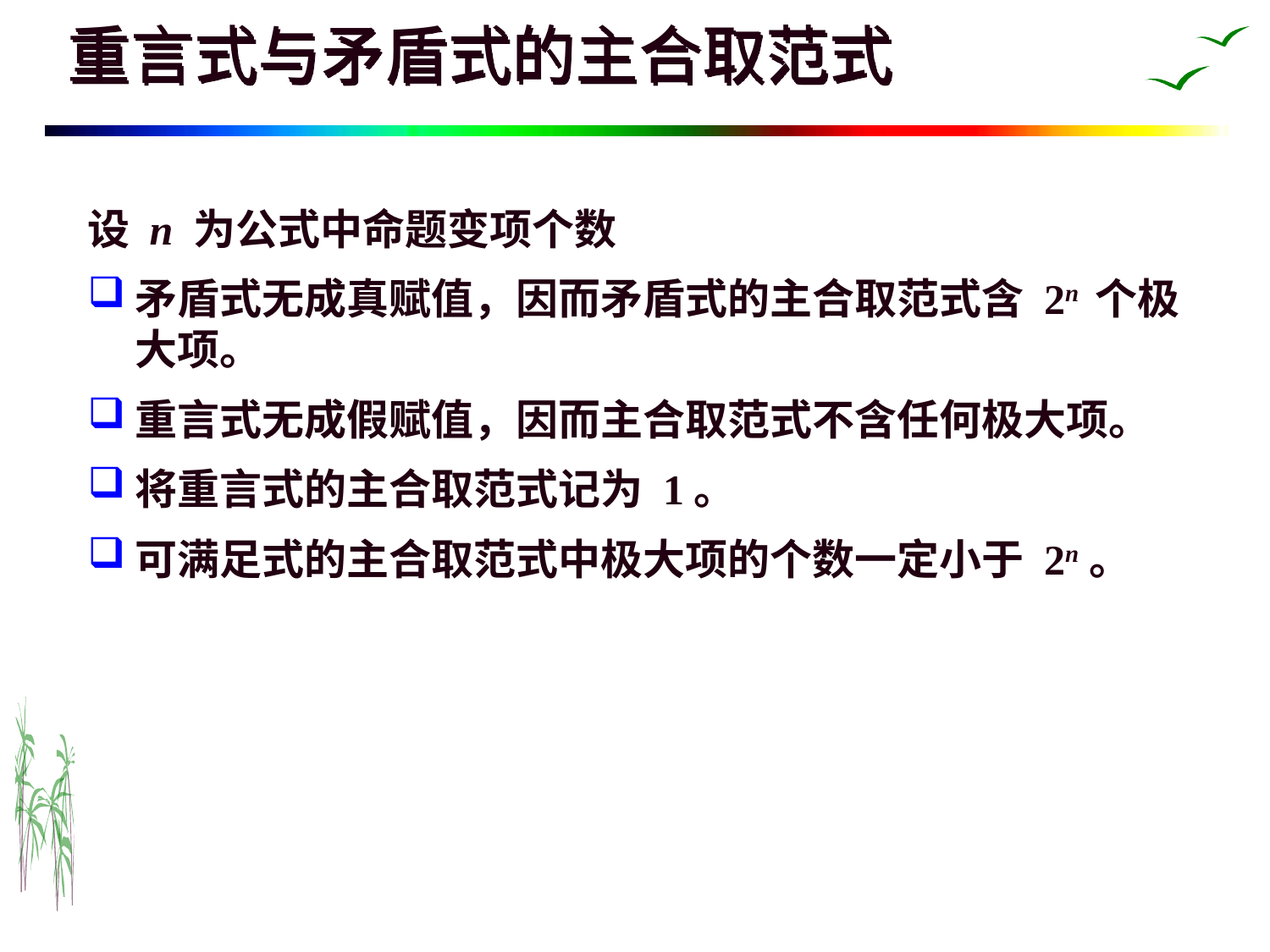

# 重言式与矛盾式的主合取范式
设 n 为公式中命题变项个数
矛盾式无成真赋值，因而矛盾式的主合取范式含 2n 个极大项。
重言式无成假赋值，因而主合取范式不含任何极大项。
将重言式的主合取范式记为 1。
可满足式的主合取范式中极大项的个数一定小于 2n。